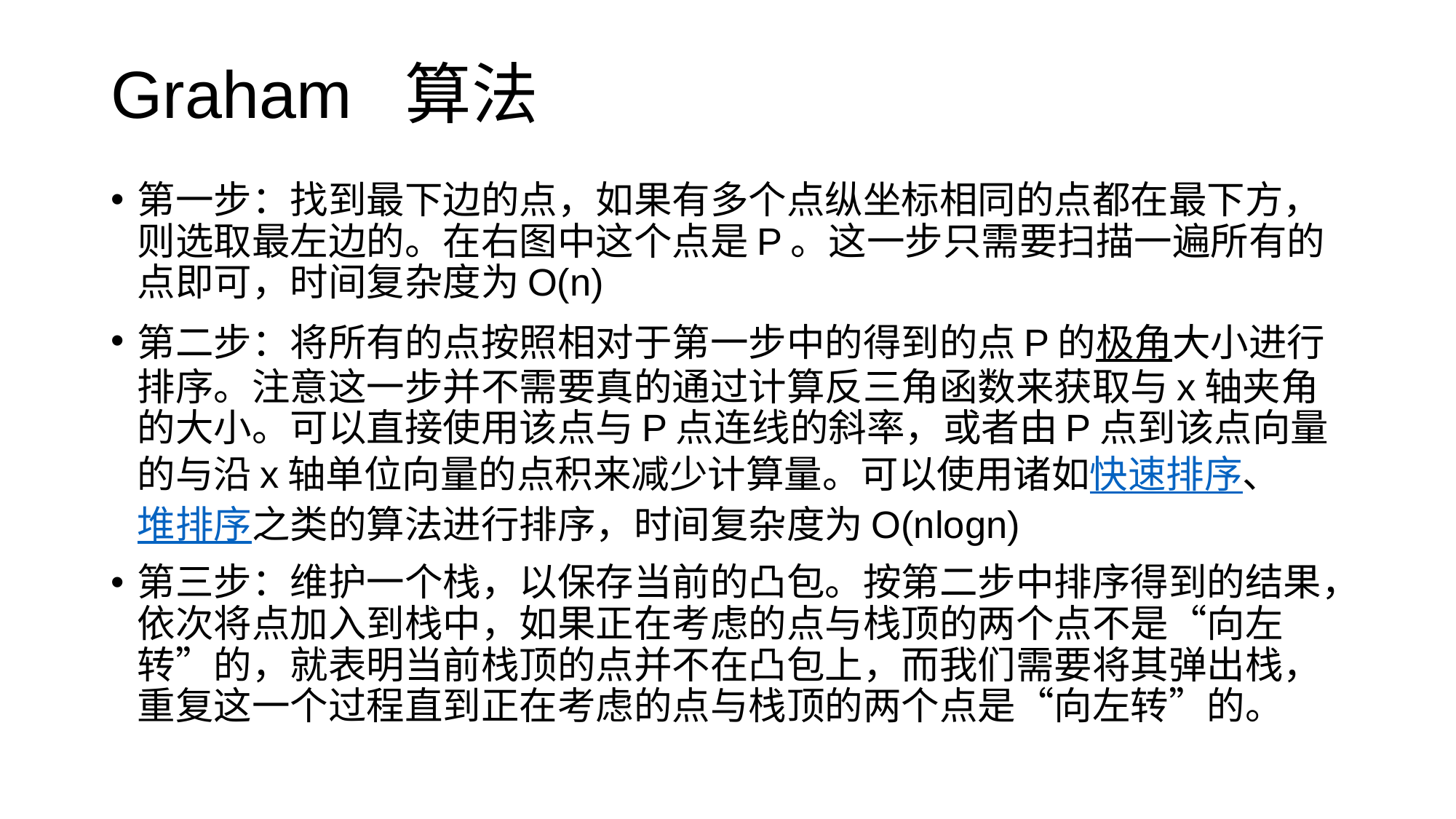

# Graham  算法
第一步：找到最下边的点，如果有多个点纵坐标相同的点都在最下方，则选取最左边的。在右图中这个点是P。这一步只需要扫描一遍所有的点即可，时间复杂度为O(n)
第二步：将所有的点按照相对于第一步中的得到的点P的极角大小进行排序。注意这一步并不需要真的通过计算反三角函数来获取与x轴夹角的大小。可以直接使用该点与P点连线的斜率，或者由P点到该点向量的与沿x轴单位向量的点积来减少计算量。可以使用诸如快速排序、堆排序之类的算法进行排序，时间复杂度为O(nlogn)
第三步：维护一个栈，以保存当前的凸包。按第二步中排序得到的结果，依次将点加入到栈中，如果正在考虑的点与栈顶的两个点不是“向左转”的，就表明当前栈顶的点并不在凸包上，而我们需要将其弹出栈，重复这一个过程直到正在考虑的点与栈顶的两个点是“向左转”的。